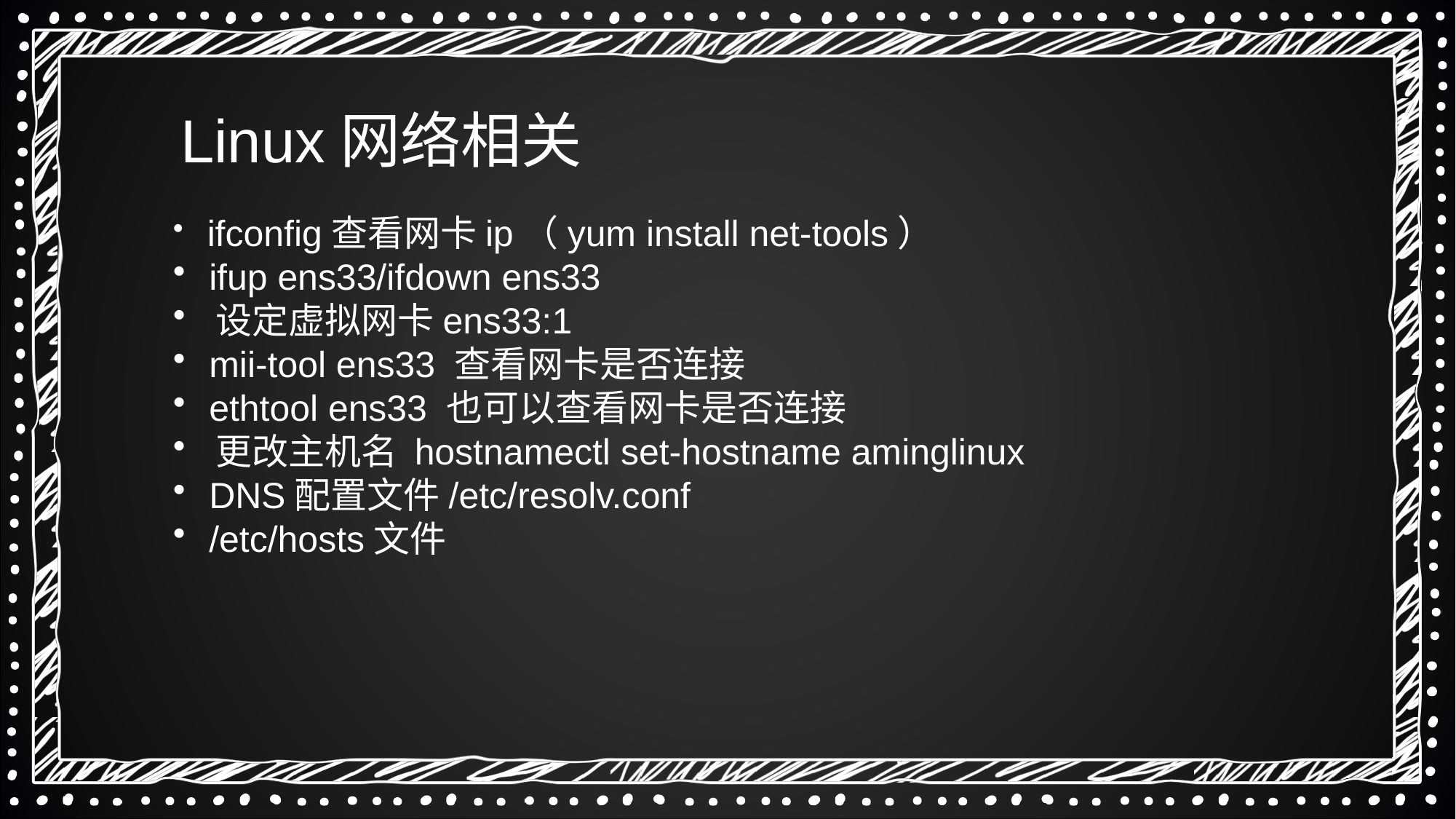

Linux网络相关
 ifconfig查看网卡ip（yum install net-tools）
 ifup ens33/ifdown ens33
 设定虚拟网卡ens33:1
 mii-tool ens33 查看网卡是否连接
 ethtool ens33 也可以查看网卡是否连接
 更改主机名 hostnamectl set-hostname aminglinux
 DNS配置文件/etc/resolv.conf
 /etc/hosts文件